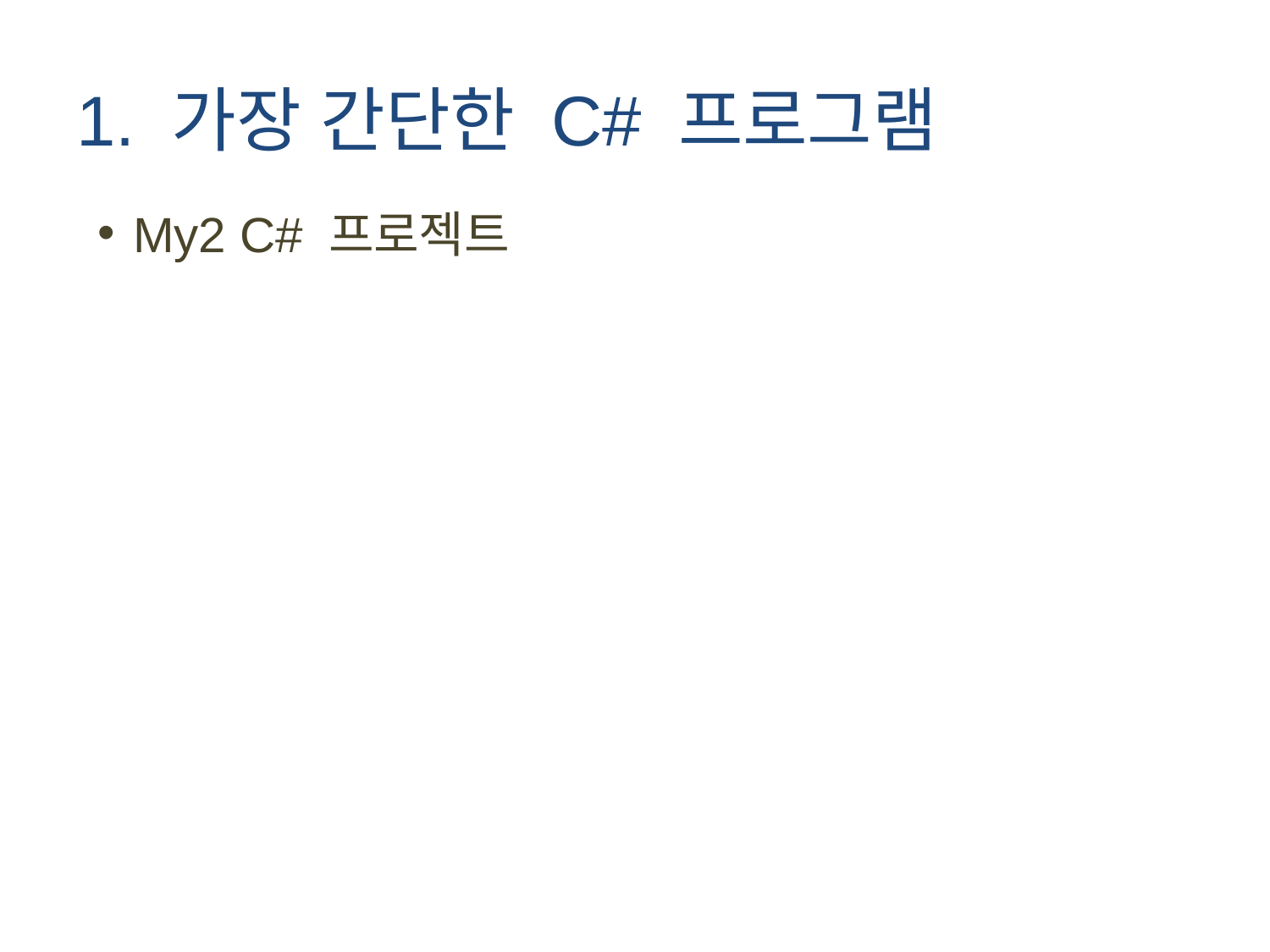

# 1. 가장 간단한 C# 프로그램
My2 C# 프로젝트